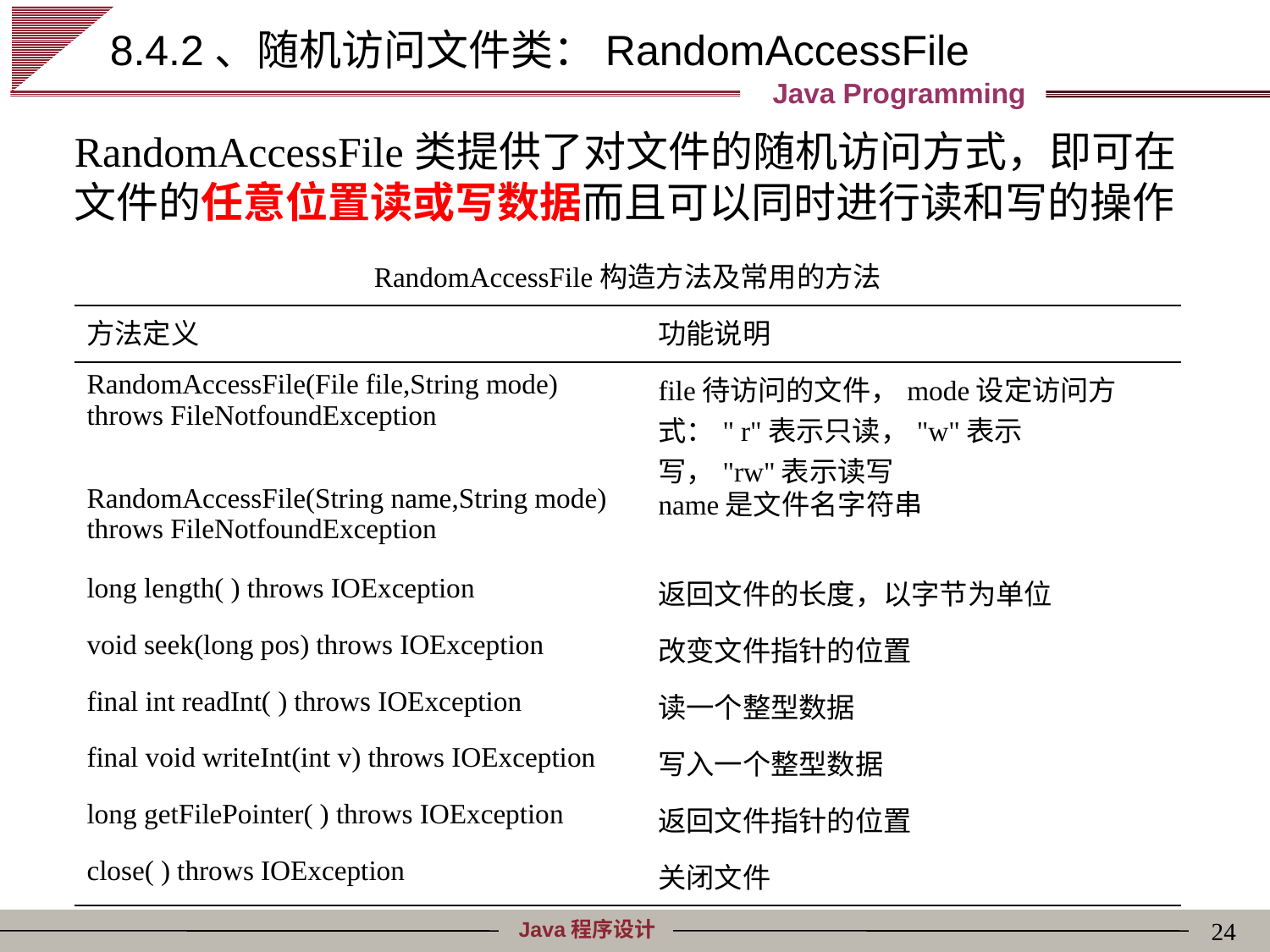

# 8.4.2、随机访问文件类：RandomAccessFile
RandomAccessFile类提供了对文件的随机访问方式，即可在文件的任意位置读或写数据而且可以同时进行读和写的操作
| RandomAccessFile构造方法及常用的方法 |  |
| --- | --- |
| 方法定义 | 功能说明 |
| RandomAccessFile(File file,String mode) throws FileNotfoundException | file待访问的文件，mode设定访问方式：" r"表示只读，"w"表示写，"rw"表示读写 |
| RandomAccessFile(String name,String mode) throws FileNotfoundException | name是文件名字符串 |
| long length( ) throws IOException | 返回文件的长度，以字节为单位 |
| void seek(long pos) throws IOException | 改变文件指针的位置 |
| final int readInt( ) throws IOException | 读一个整型数据 |
| final void writeInt(int v) throws IOException | 写入一个整型数据 |
| long getFilePointer( ) throws IOException | 返回文件指针的位置 |
| close( ) throws IOException | 关闭文件 |